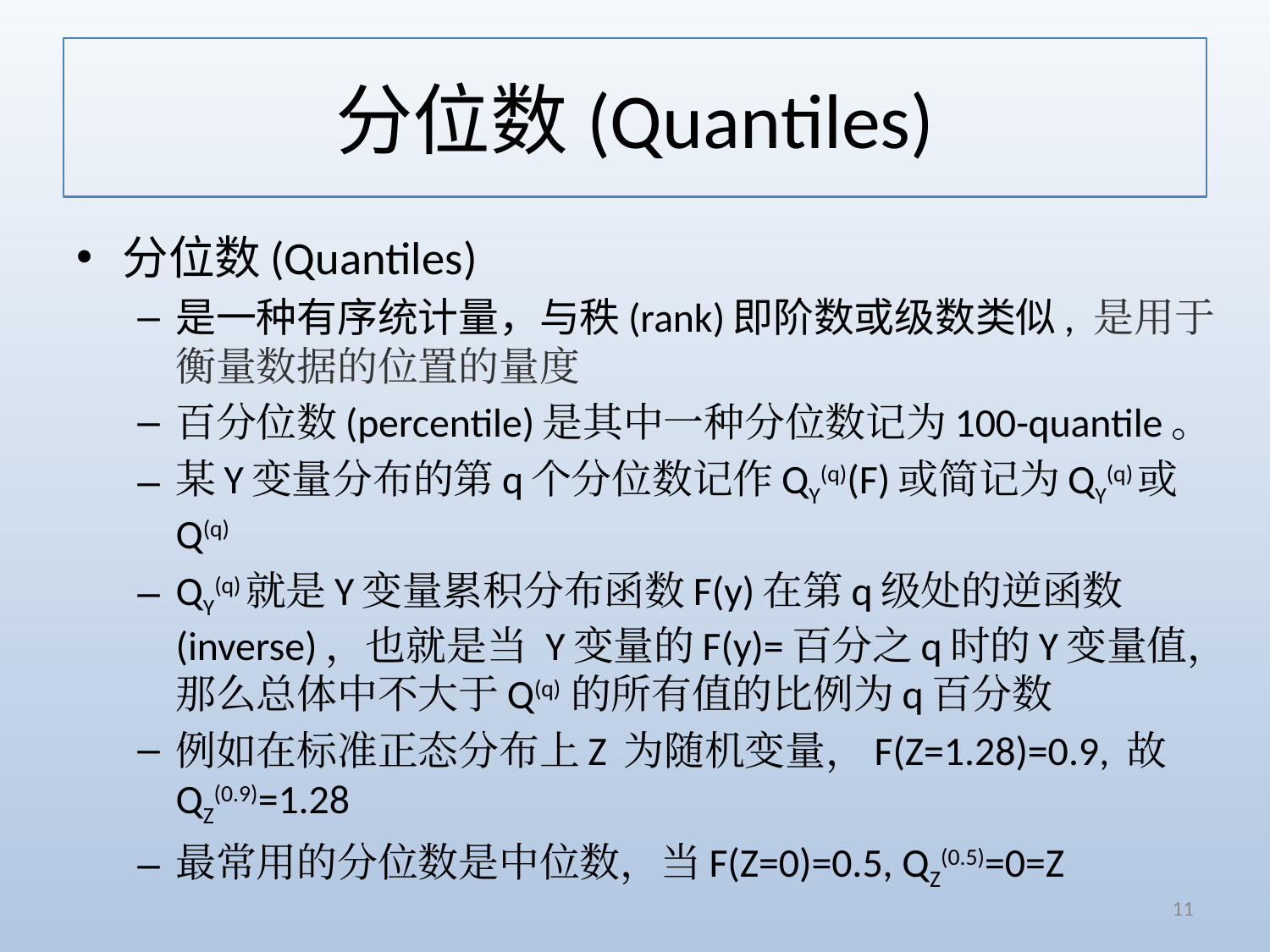

# 分位数(Quantiles)
分位数(Quantiles)
是一种有序统计量，与秩(rank)即阶数或级数类似, 是用于衡量数据的位置的量度
百分位数(percentile)是其中一种分位数记为100-quantile。
某Y变量分布的第q个分位数记作QY(q)(F)或简记为QY(q)或Q(q)
QY(q)就是Y变量累积分布函数F(y)在第q级处的逆函数(inverse)，也就是当 Y变量的F(y)=百分之q时的Y变量值，那么总体中不大于Q(q) 的所有值的比例为q百分数
例如在标准正态分布上Z 为随机变量，F(Z=1.28)=0.9, 故QZ(0.9)=1.28
最常用的分位数是中位数，当F(Z=0)=0.5, QZ(0.5)=0=Z
11